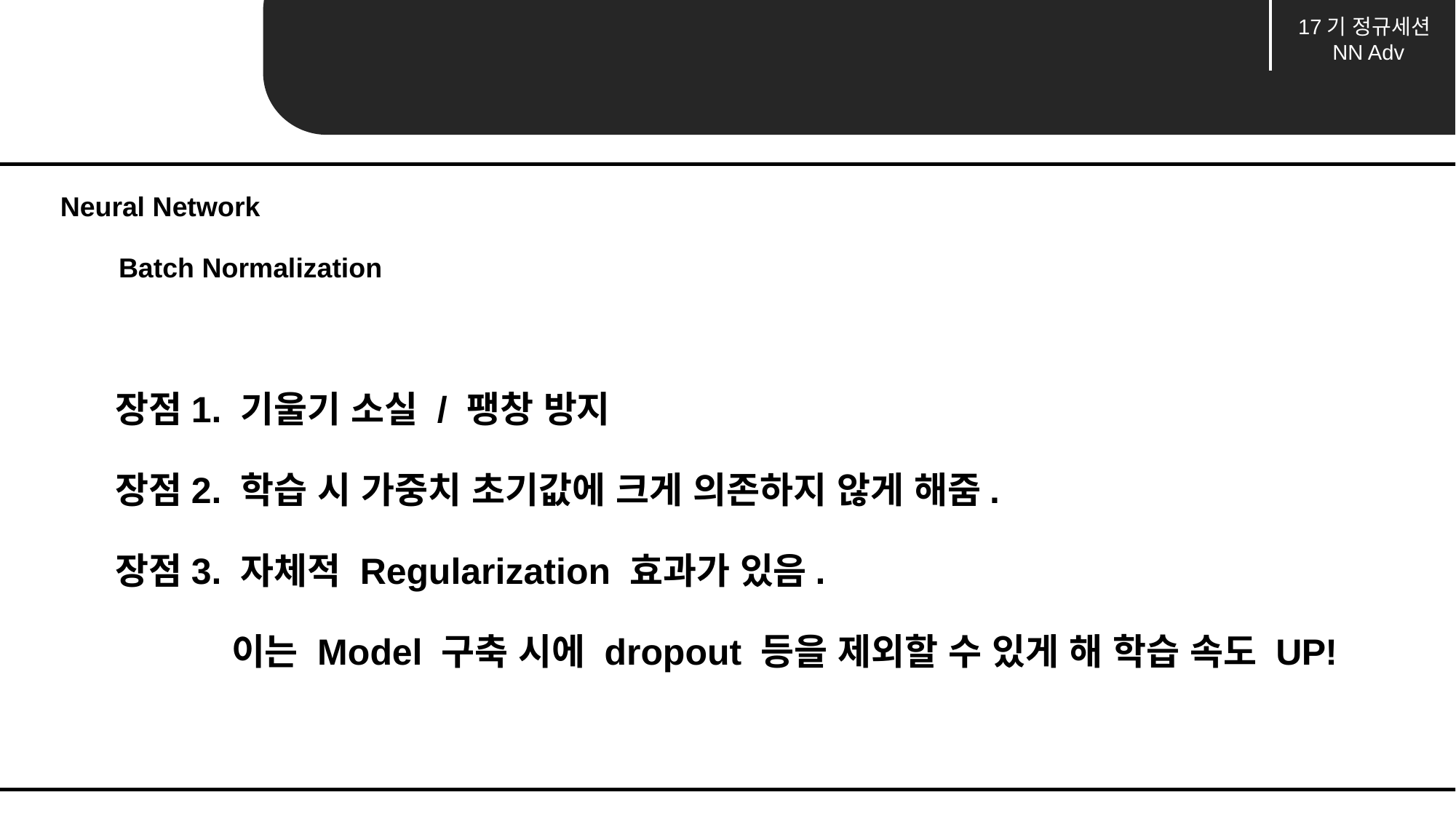

17기 정규세션
SVM
17기 정규세션
NN Adv
Unit  04 ㅣBatch Normalization
Neural Network
Batch Normalization
장점1. 기울기 소실 / 팽창 방지
장점2. 학습 시 가중치 초기값에 크게 의존하지 않게 해줌.
장점3. 자체적 Regularization 효과가 있음.
이는 Model 구축 시에 dropout 등을 제외할 수 있게 해 학습 속도 UP!